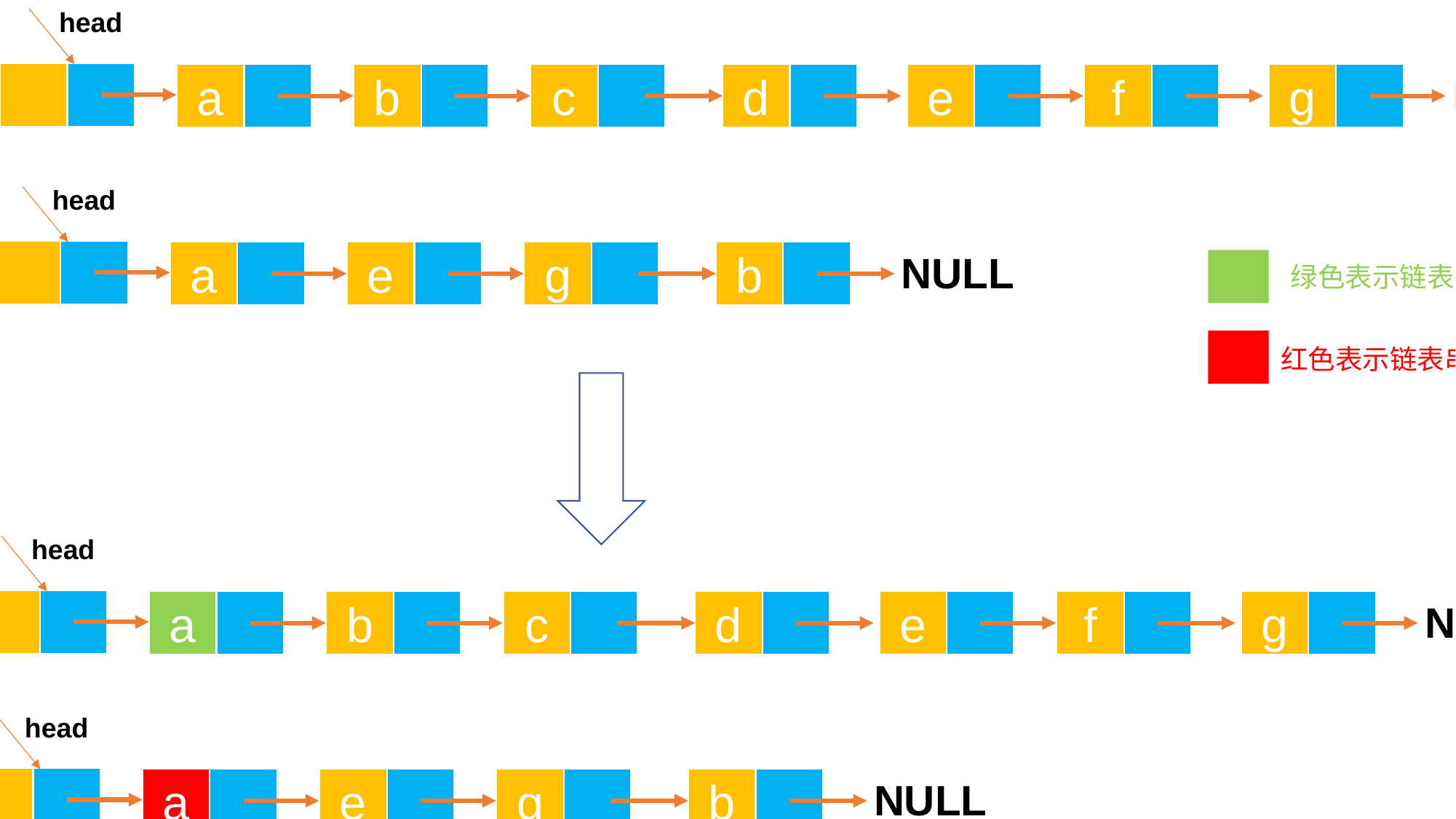

head

NULL
a

b

c

d

e

f

g

链表串 str1
head

NULL
a

e

g

b

链表串 str2

绿色表示链表串 str1 中当前正在扫描的字符

红色表示链表串 str2 中出现了链表串 str1 的字符

head

NULL
a

b

c

d

e

f

g

链表串 str1
head

NULL
a

e

g

b

链表串 str2

链表串 str1 的 ‘a’ 字符在链表串 str2 中出现过，
所以继续判断链表串 str1 的下一个字符
head

NULL
a

b

c

d

e

f

g

链表串 str1
head

NULL
a

e

g

b

链表串 str2

链表串 str1 的 ‘b’ 字符在链表串 str2 中出现过，
所以继续判断链表串 str1 的下一个字符
head

NULL
a

b

c

d

e

f

g

链表串 str1
head

NULL
a

e

g

b

链表串 str2

发现链表串 str1 中的 ‘c’ 字符从来没有在链表串 str2 中出现过，
所以返回该字符
c